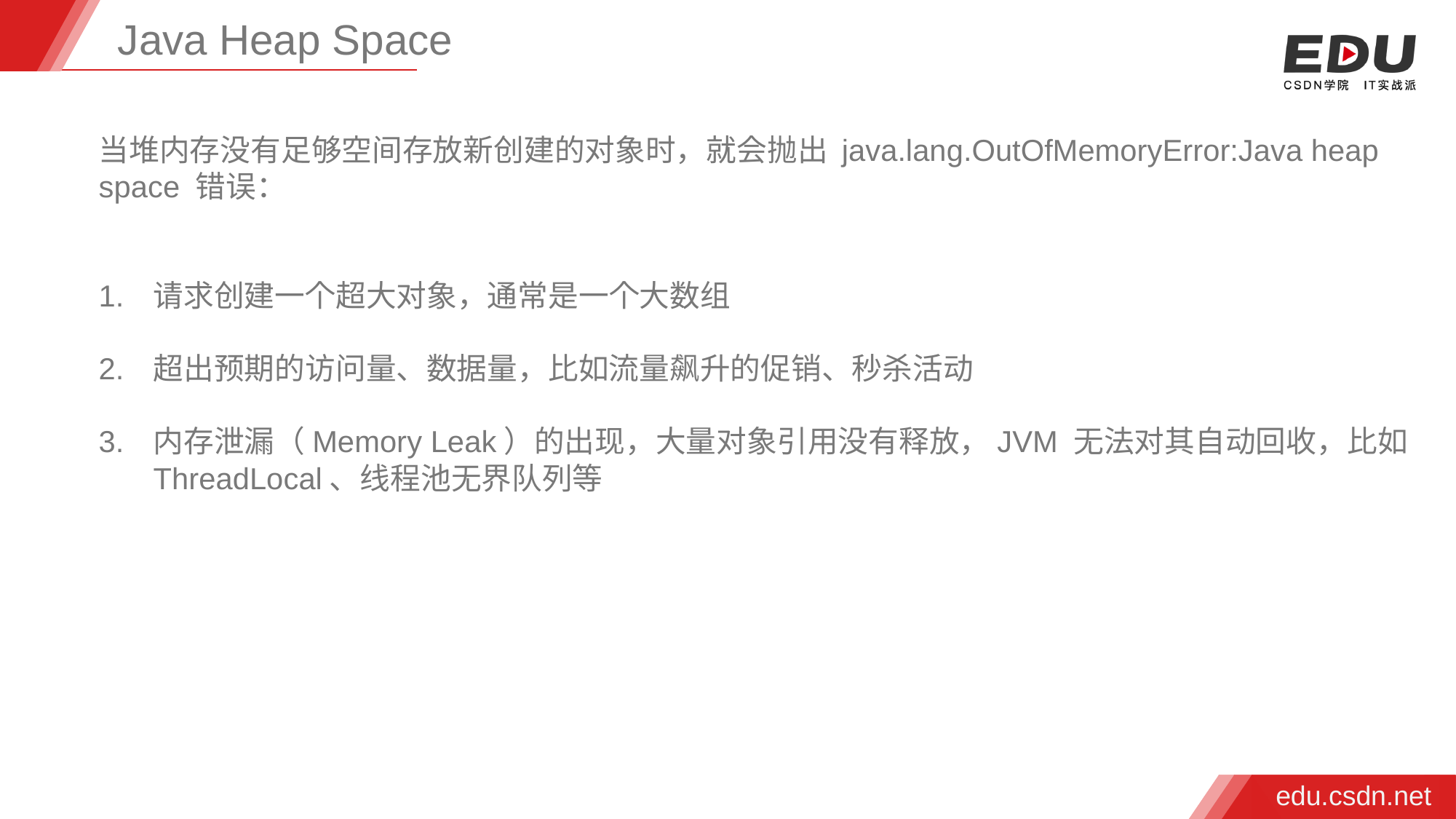

Java Heap Space
当堆内存没有足够空间存放新创建的对象时，就会抛出 java.lang.OutOfMemoryError:Java heap space 错误：

请求创建一个超大对象，通常是一个大数组

超出预期的访问量、数据量，比如流量飙升的促销、秒杀活动
内存泄漏（Memory Leak）的出现，大量对象引用没有释放，JVM 无法对其自动回收，比如ThreadLocal、线程池无界队列等
edu.csdn.net